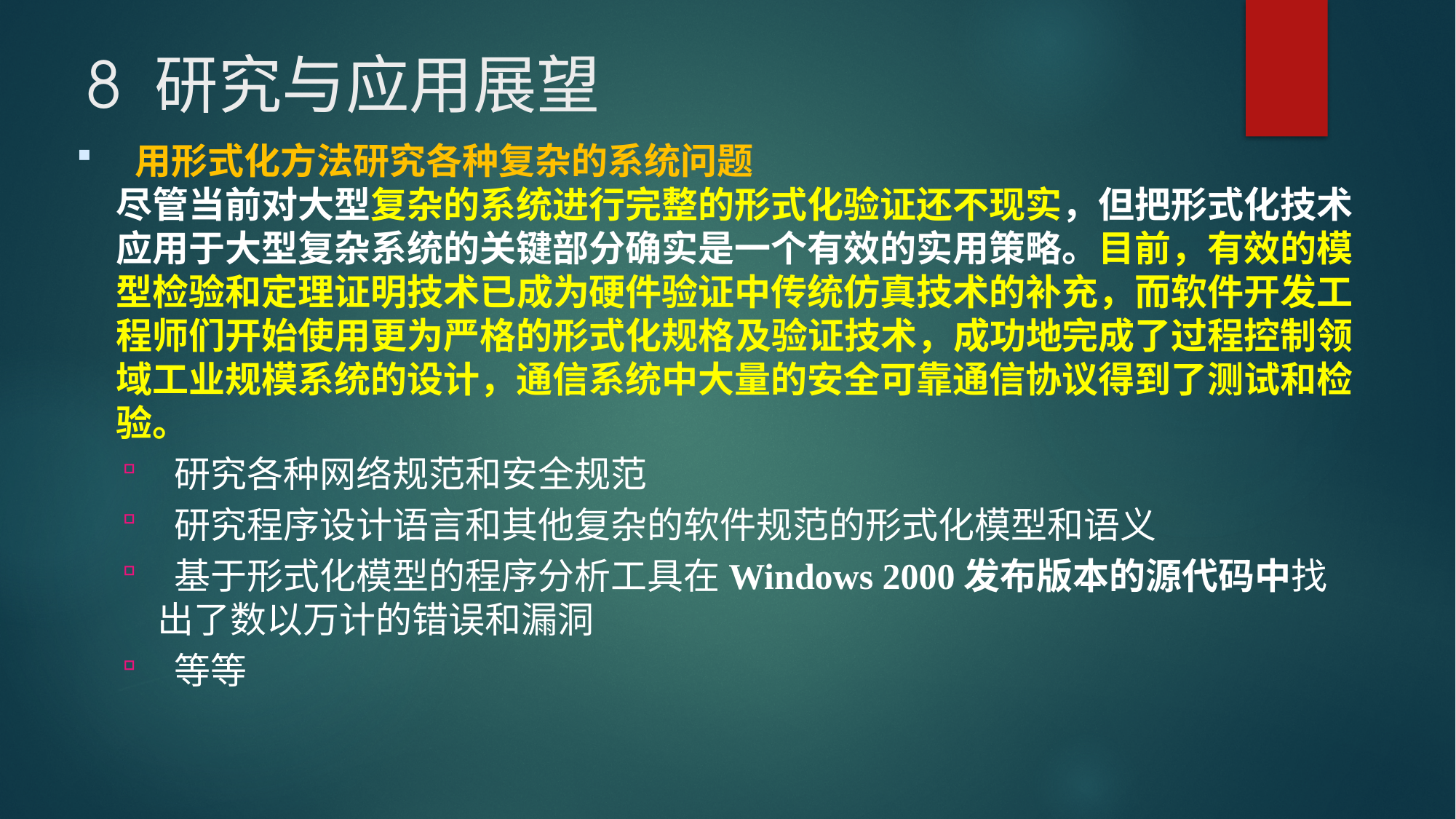

# 8 研究与应用展望
 用形式化方法研究各种复杂的系统问题
尽管当前对大型复杂的系统进行完整的形式化验证还不现实，但把形式化技术应用于大型复杂系统的关键部分确实是一个有效的实用策略。目前，有效的模型检验和定理证明技术已成为硬件验证中传统仿真技术的补充，而软件开发工程师们开始使用更为严格的形式化规格及验证技术，成功地完成了过程控制领域工业规模系统的设计，通信系统中大量的安全可靠通信协议得到了测试和检验。
 研究各种网络规范和安全规范
 研究程序设计语言和其他复杂的软件规范的形式化模型和语义
 基于形式化模型的程序分析工具在Windows 2000发布版本的源代码中找出了数以万计的错误和漏洞
 等等